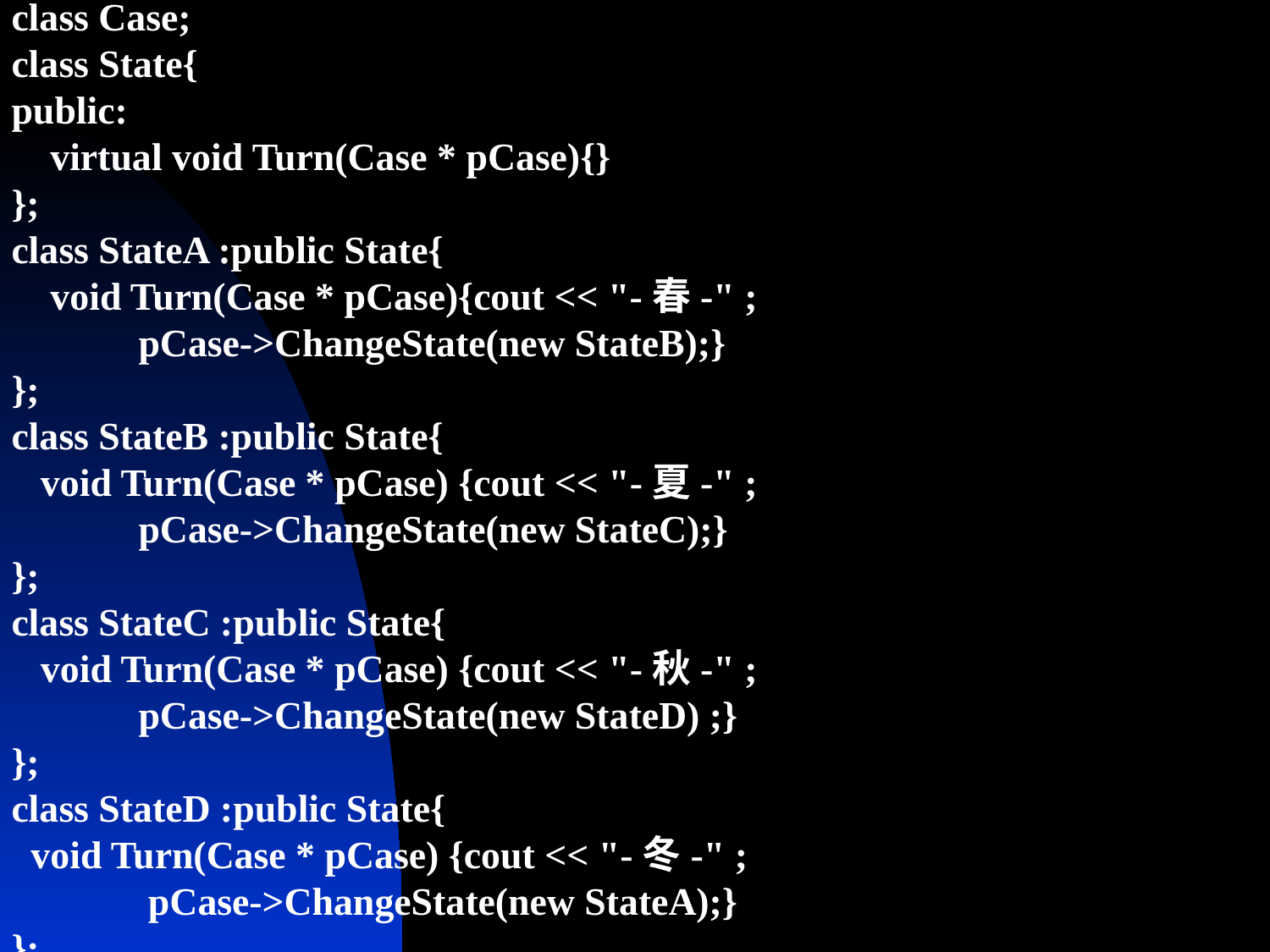

class Case;
class State{
public:
    virtual void Turn(Case * pCase){}
};
class StateA :public State{
    void Turn(Case * pCase){cout << "-春-" ;
	pCase->ChangeState(new StateB);}
};
class StateB :public State{
   void Turn(Case * pCase) {cout << "-夏-" ;
	pCase->ChangeState(new StateC);}
};
class StateC :public State{
   void Turn(Case * pCase) {cout << "-秋-" ;
	pCase->ChangeState(new StateD) ;}
};
class StateD :public State{
  void Turn(Case * pCase) {cout << "-冬-" ;
	 pCase->ChangeState(new StateA);}
};